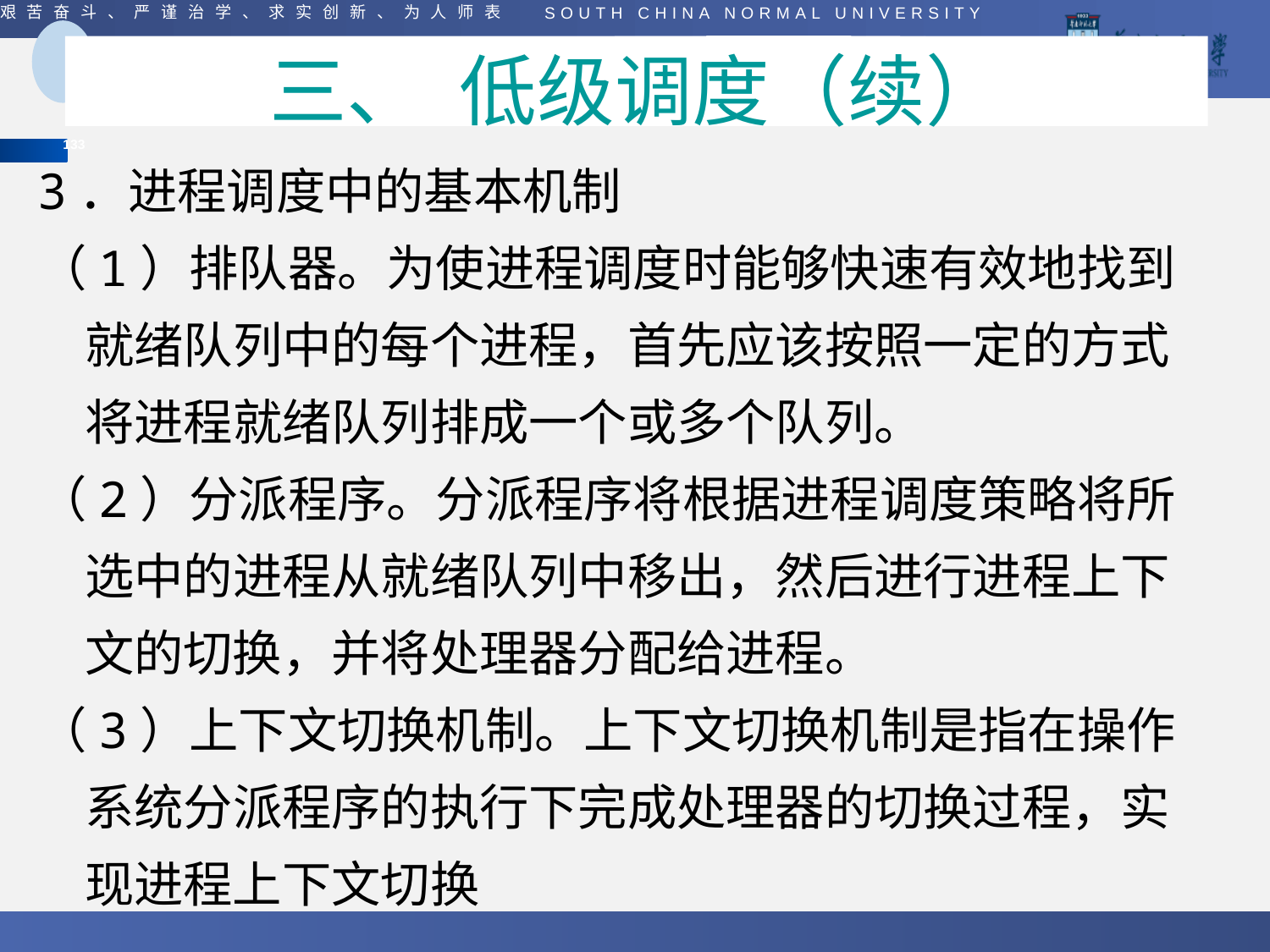

三、  低级调度（续）
3．进程调度中的基本机制
（1）排队器。为使进程调度时能够快速有效地找到就绪队列中的每个进程，首先应该按照一定的方式将进程就绪队列排成一个或多个队列。
（2）分派程序。分派程序将根据进程调度策略将所选中的进程从就绪队列中移出，然后进行进程上下文的切换，并将处理器分配给进程。
（3）上下文切换机制。上下文切换机制是指在操作系统分派程序的执行下完成处理器的切换过程，实现进程上下文切换

133